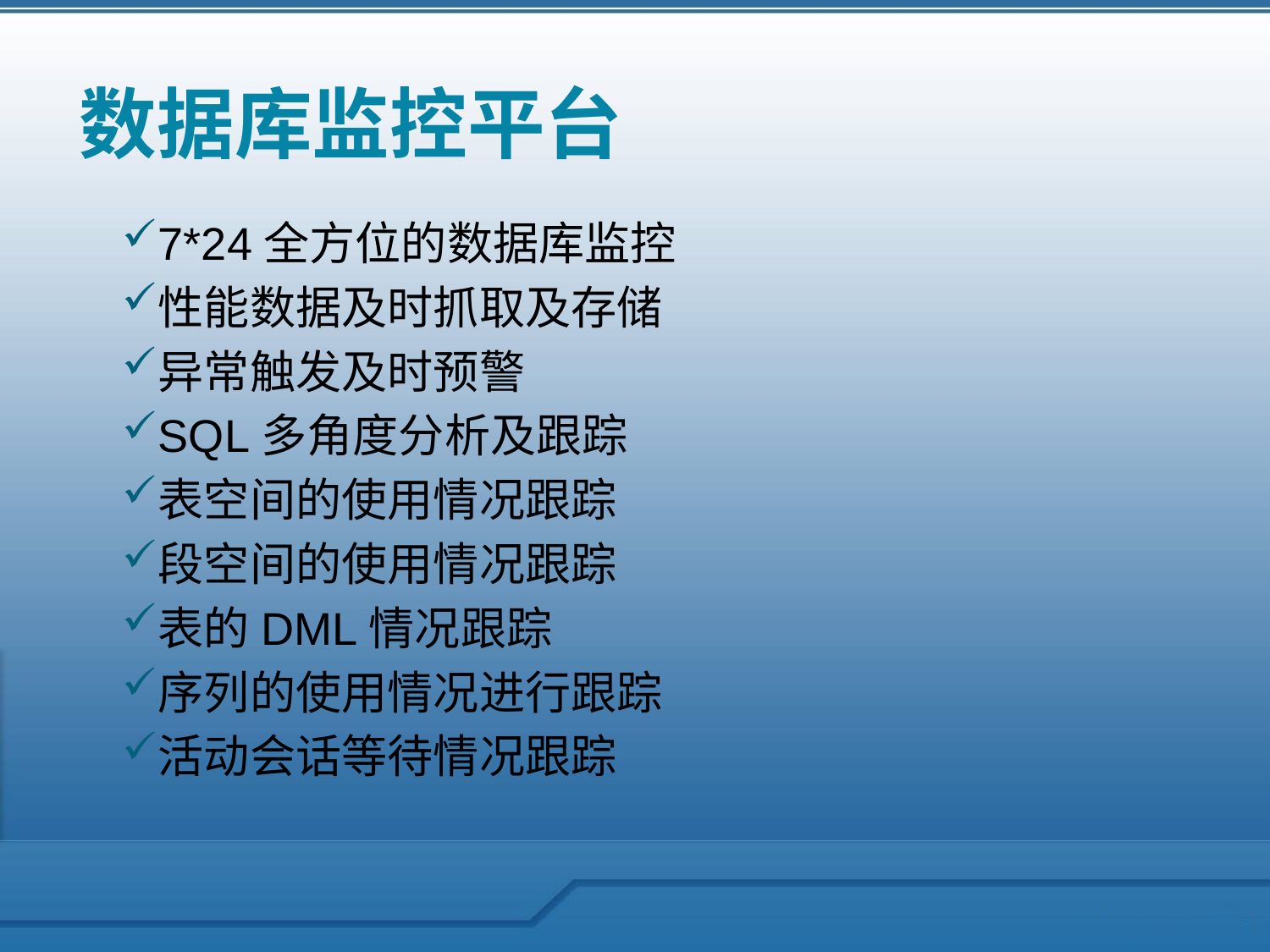

# 数据库监控平台
7*24全方位的数据库监控
性能数据及时抓取及存储
异常触发及时预警
SQL多角度分析及跟踪
表空间的使用情况跟踪
段空间的使用情况跟踪
表的DML情况跟踪
序列的使用情况进行跟踪
活动会话等待情况跟踪